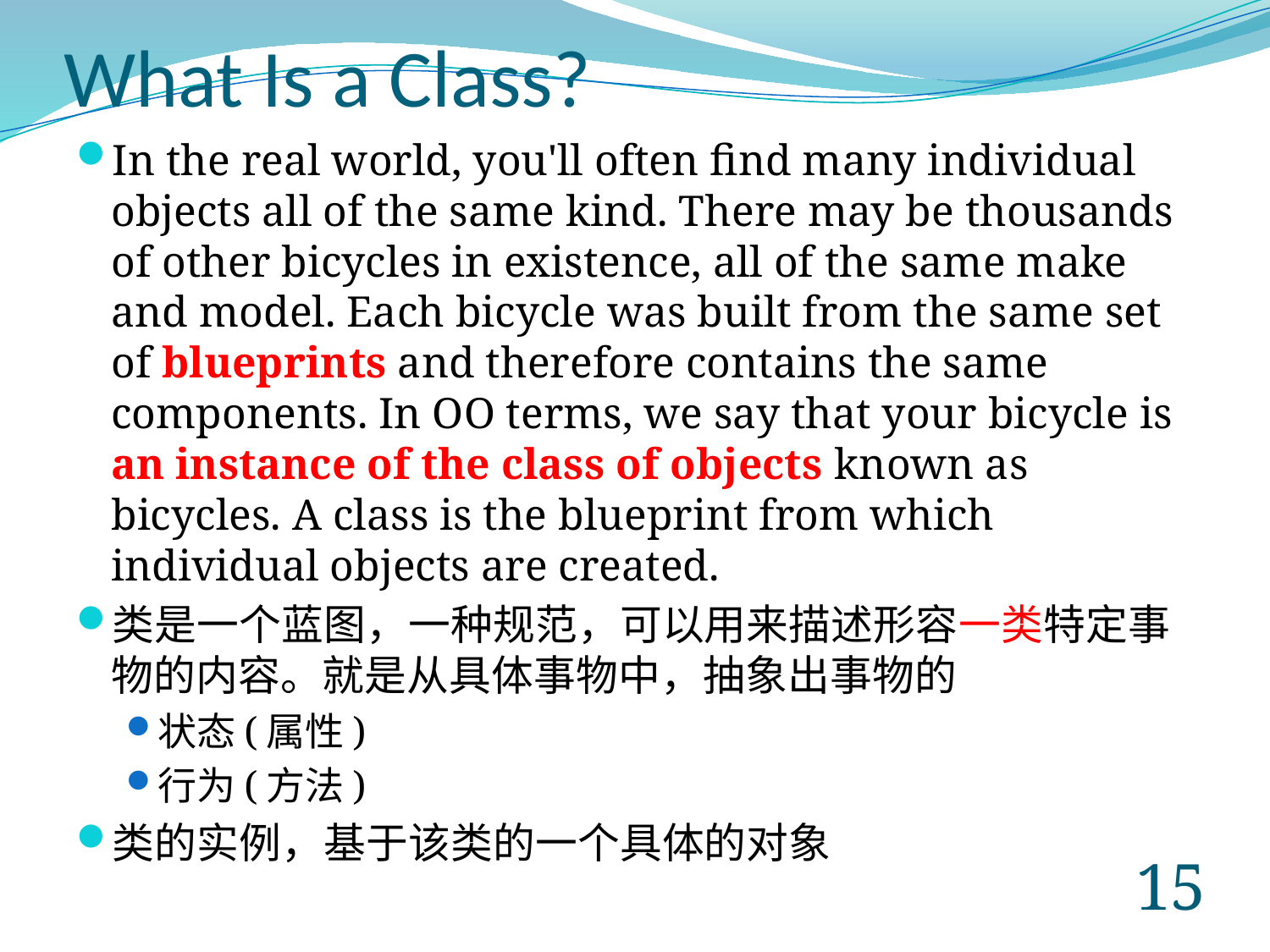

# What Is a Class?
In the real world, you'll often find many individual objects all of the same kind. There may be thousands of other bicycles in existence, all of the same make and model. Each bicycle was built from the same set of blueprints and therefore contains the same components. In OO terms, we say that your bicycle is an instance of the class of objects known as bicycles. A class is the blueprint from which individual objects are created.
类是一个蓝图，一种规范，可以用来描述形容一类特定事物的内容。就是从具体事物中，抽象出事物的
状态(属性)
行为(方法)
类的实例，基于该类的一个具体的对象

15